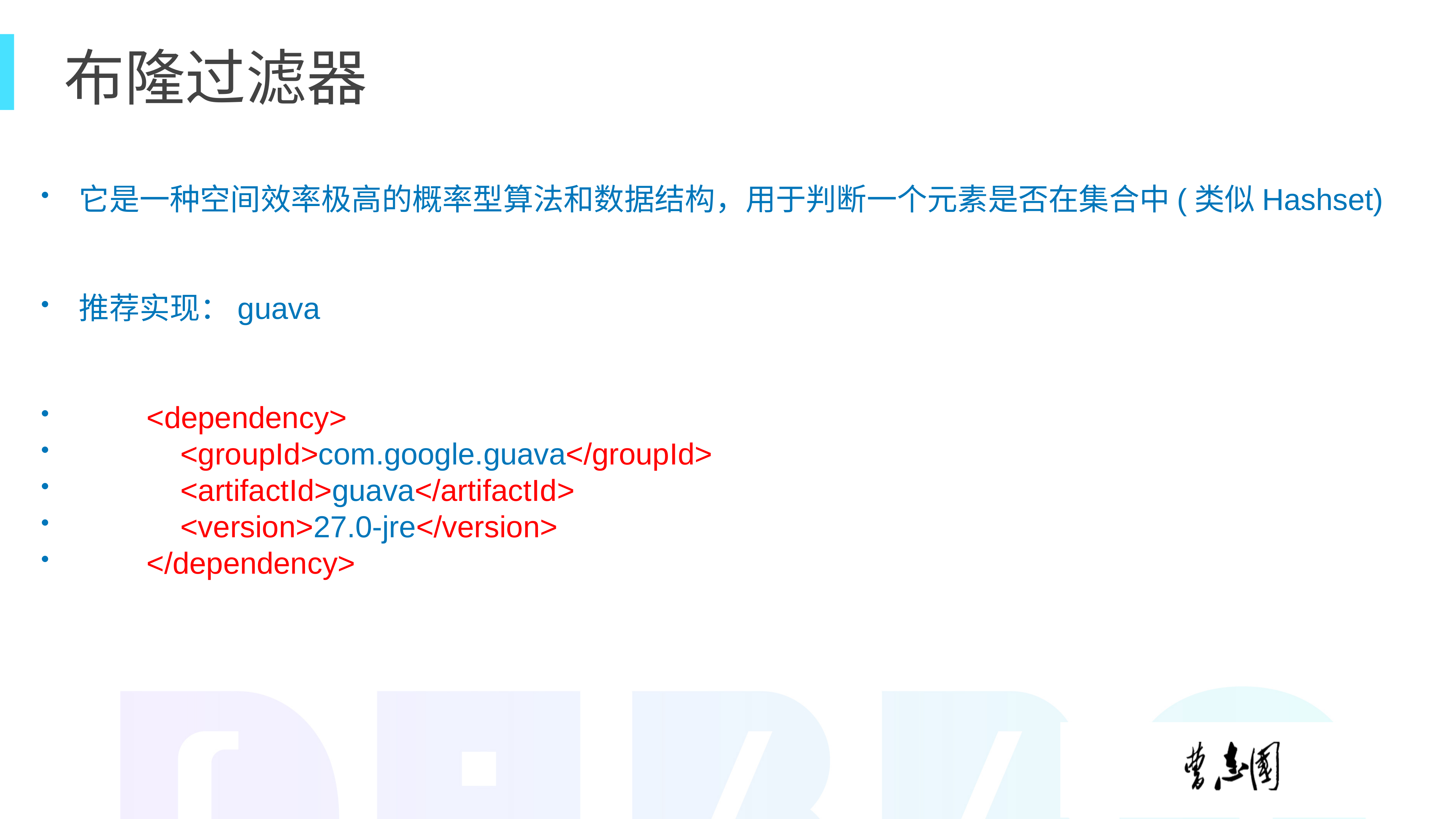

布隆过滤器
它是一种空间效率极高的概率型算法和数据结构，用于判断一个元素是否在集合中(类似Hashset)

推荐实现：guava

        <dependency>
            <groupId>com.google.guava</groupId>
            <artifactId>guava</artifactId>
            <version>27.0-jre</version>
        </dependency>